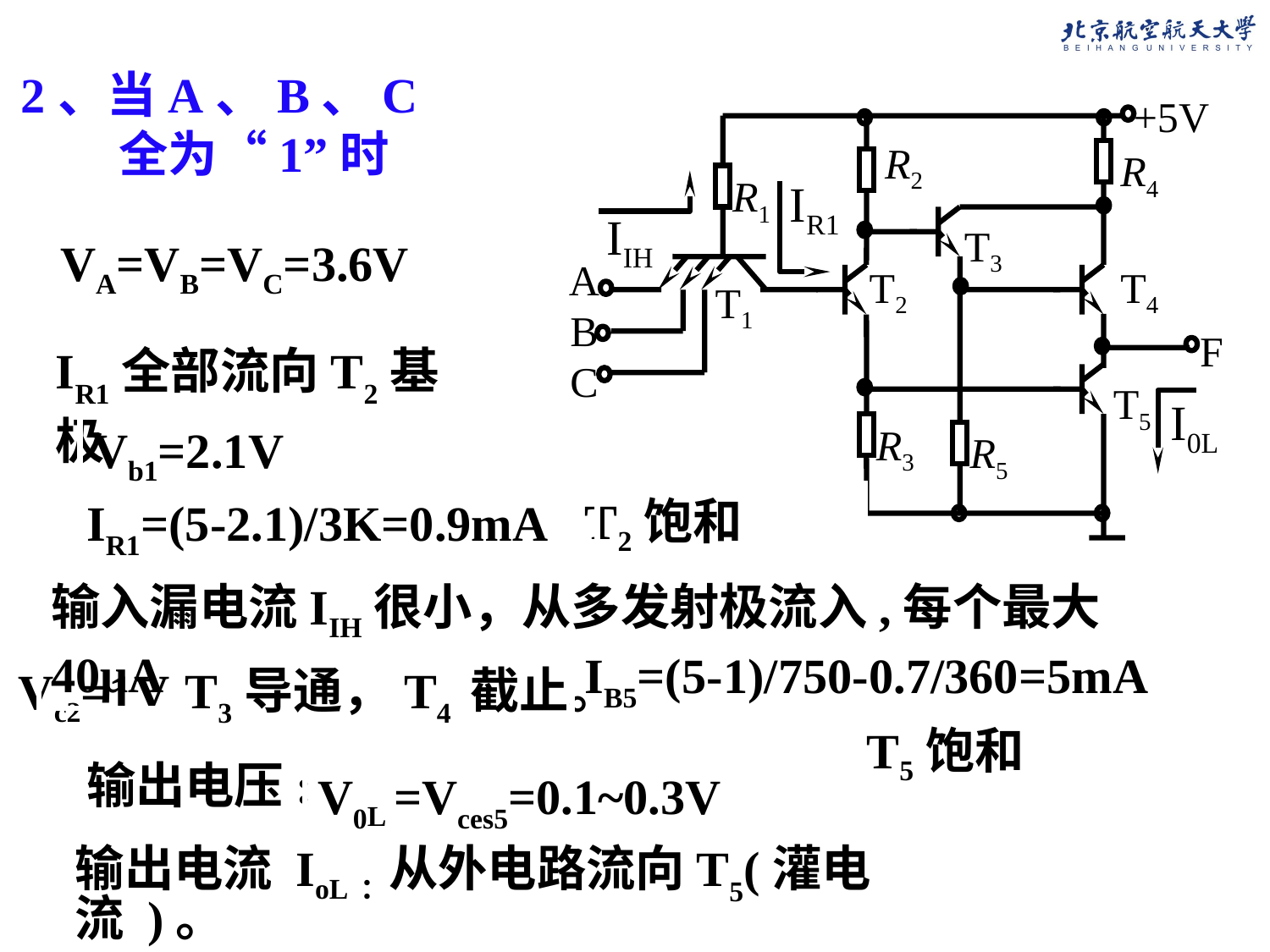

2、当A、B、C
       全为“1”时

+5V

R2
R4

R1

T3

A
B
C

T2
T4

T1

F

T5

R3
R5

IR1

IIH
VA=VB=VC=3.6V
IR1全部流向T2基极
I0L

Vb1=2.1V
T2饱和
IR1=(5-2.1)/3K=0.9mA
输入漏电流IIH很小，从多发射极流入,每个最大40μA
IB5=(5-1)/750-0.7/360=5mA
T3导通，T4 截止。
Vc2=1V
T5饱和
输出电压:
V0L =Vces5=0.1~0.3V
输出电流 IoL：从外电路流向T5(灌电流 )。